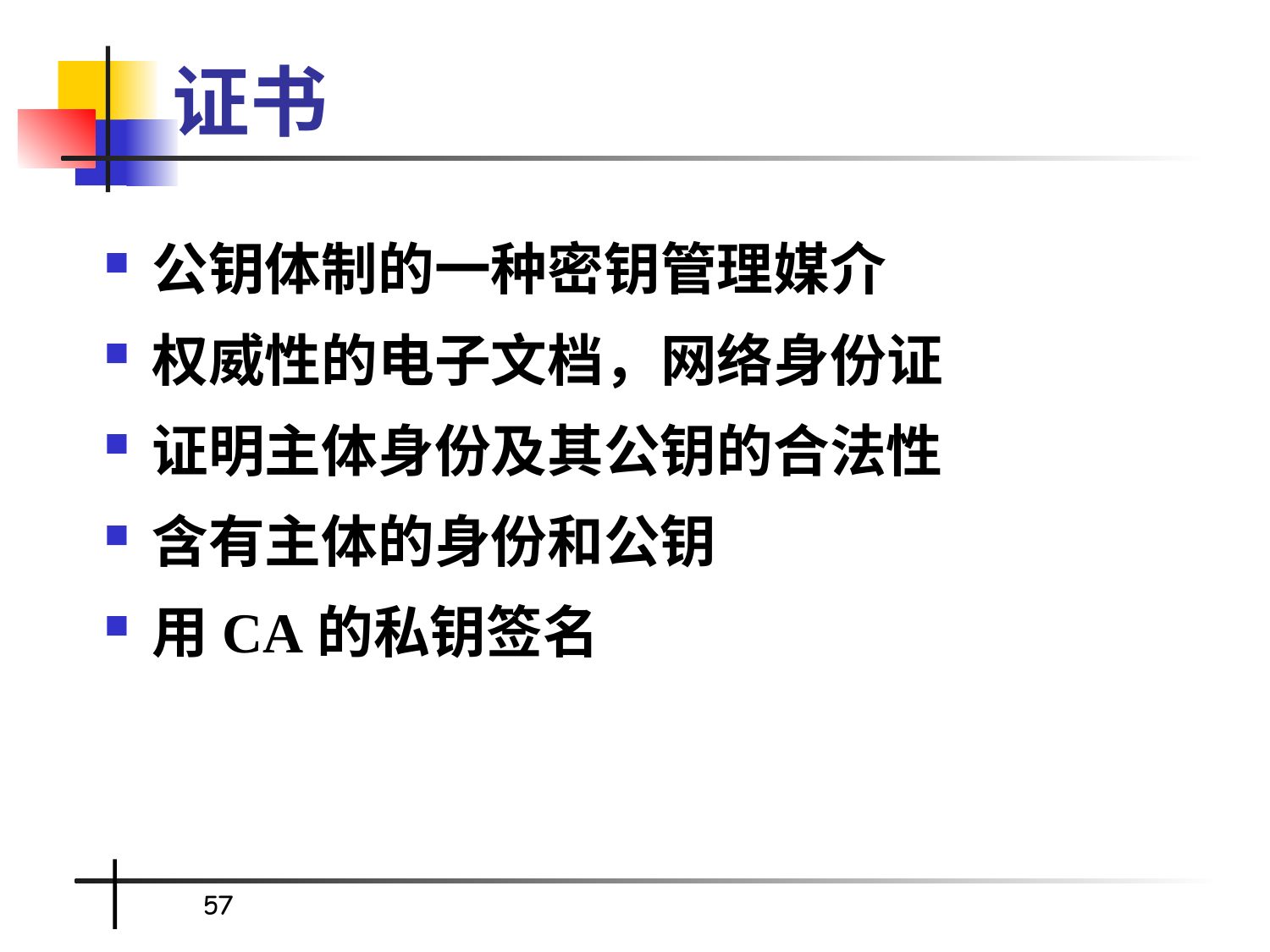

# 证书
公钥体制的一种密钥管理媒介
权威性的电子文档，网络身份证
证明主体身份及其公钥的合法性
含有主体的身份和公钥
用CA的私钥签名
57